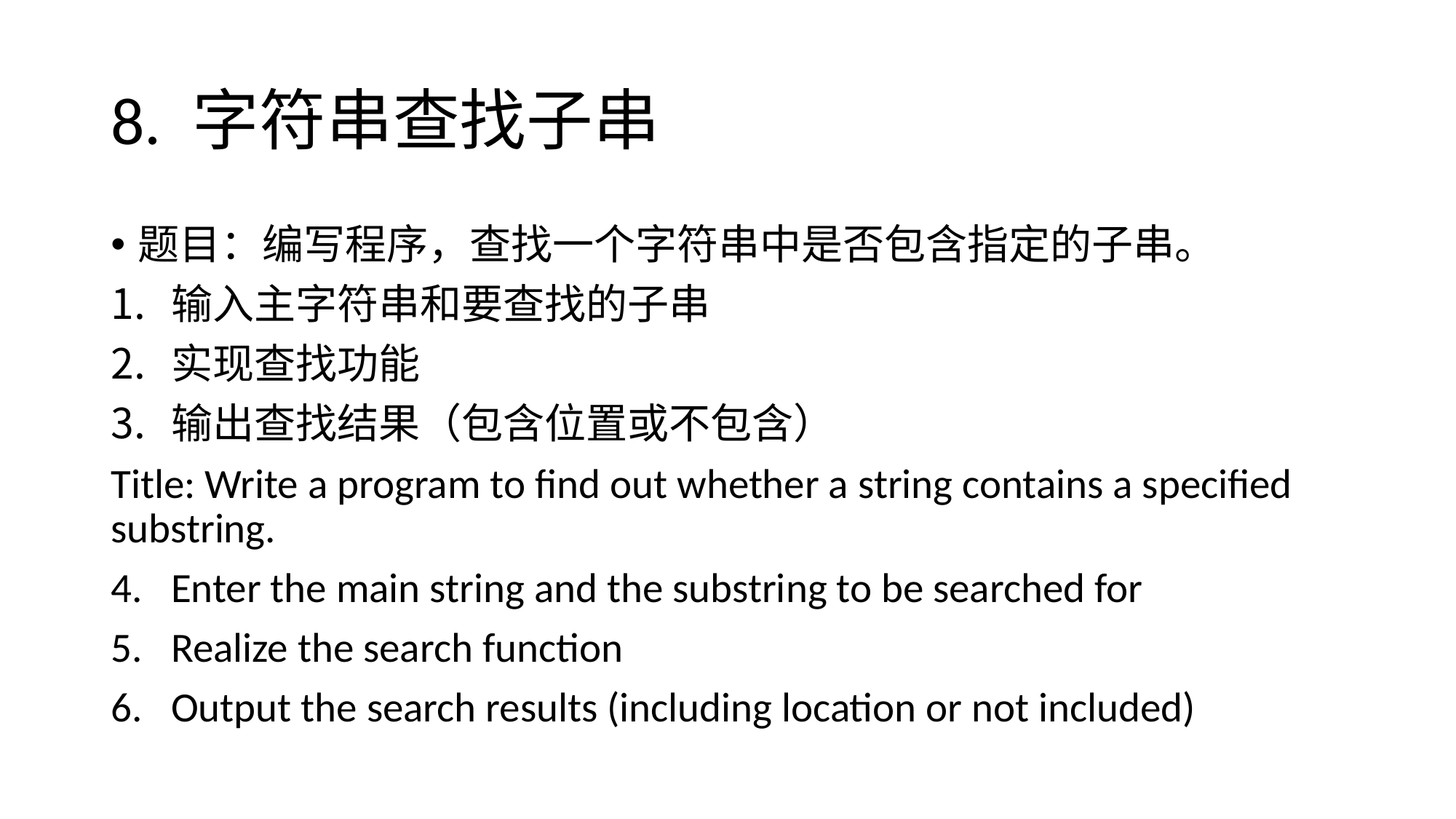

# 8. 字符串查找子串
题目：编写程序，查找一个字符串中是否包含指定的子串。
输入主字符串和要查找的子串
实现查找功能
输出查找结果（包含位置或不包含）
Title: Write a program to find out whether a string contains a specified substring.
Enter the main string and the substring to be searched for
Realize the search function
Output the search results (including location or not included)